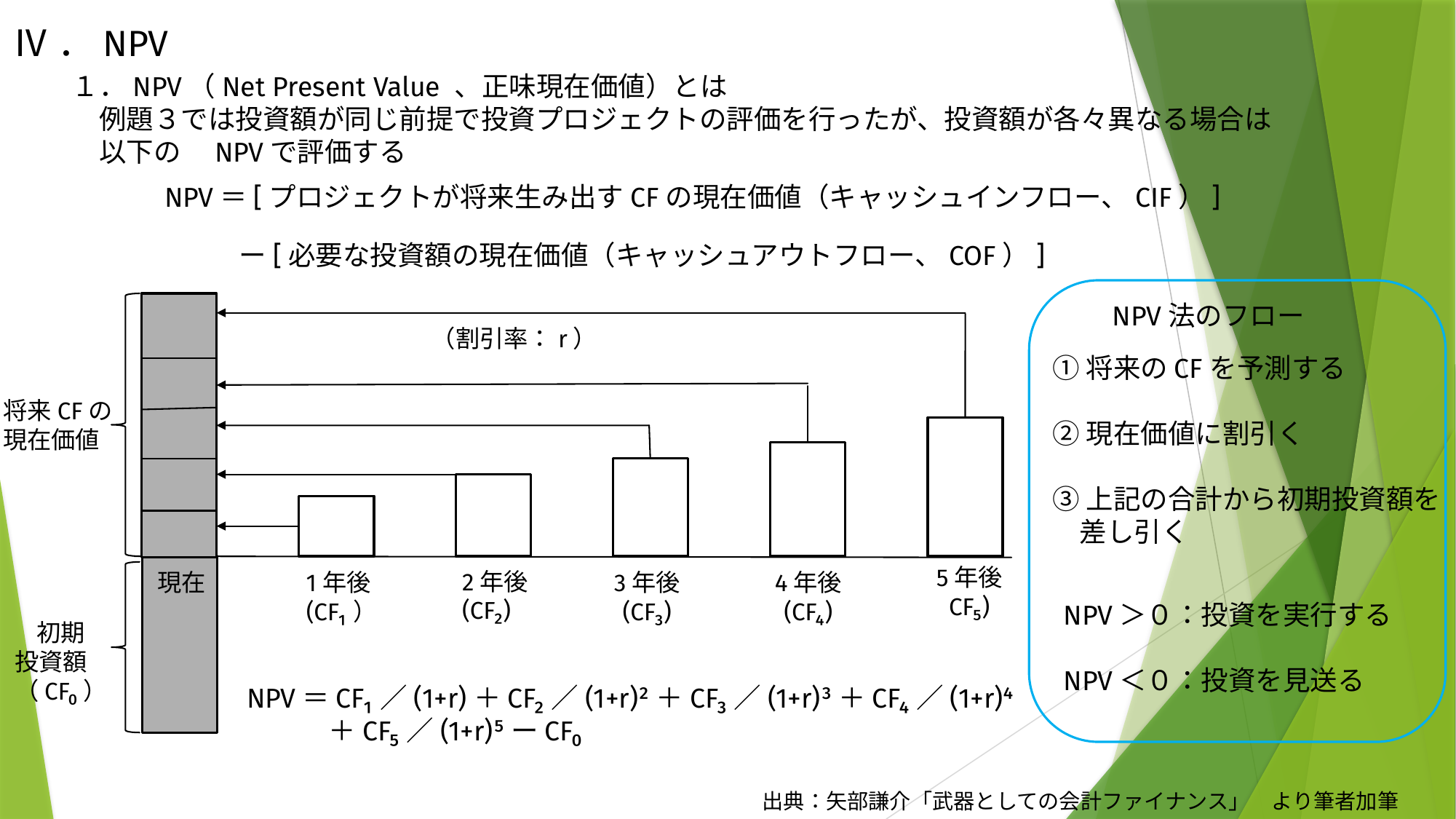

Ⅳ．NPV
１．NPV（Net Present Value 、正味現在価値）とは
　例題３では投資額が同じ前提で投資プロジェクトの評価を行ったが、投資額が各々異なる場合は
　以下の　NPVで評価する
NPV＝[プロジェクトが将来生み出すCFの現在価値（キャッシュインフロー、CIF）]
ー[必要な投資額の現在価値（キャッシュアウトフロー、COF）]

NPV法のフロー
（割引率：r）
①将来のCFを予測する

②現在価値に割引く

③上記の合計から初期投資額を
　差し引く
将来CFの
現在価値

5年後
CF₅)
2年後 (CF₂)

現在
1年後
(CF₁）
3年後
(CF₃)

4年後
(CF₄)
NPV＞０：投資を実行する

NPV＜０：投資を見送る
初期
投資額
（CF₀）
NPV＝CF₁／(1+r)＋CF₂／(1+r)²＋CF₃／(1+r)³＋CF₄／(1+r)⁴
　　　＋CF₅／(1+r)⁵ーCF₀
出典：矢部謙介「武器としての会計ファイナンス」　より筆者加筆